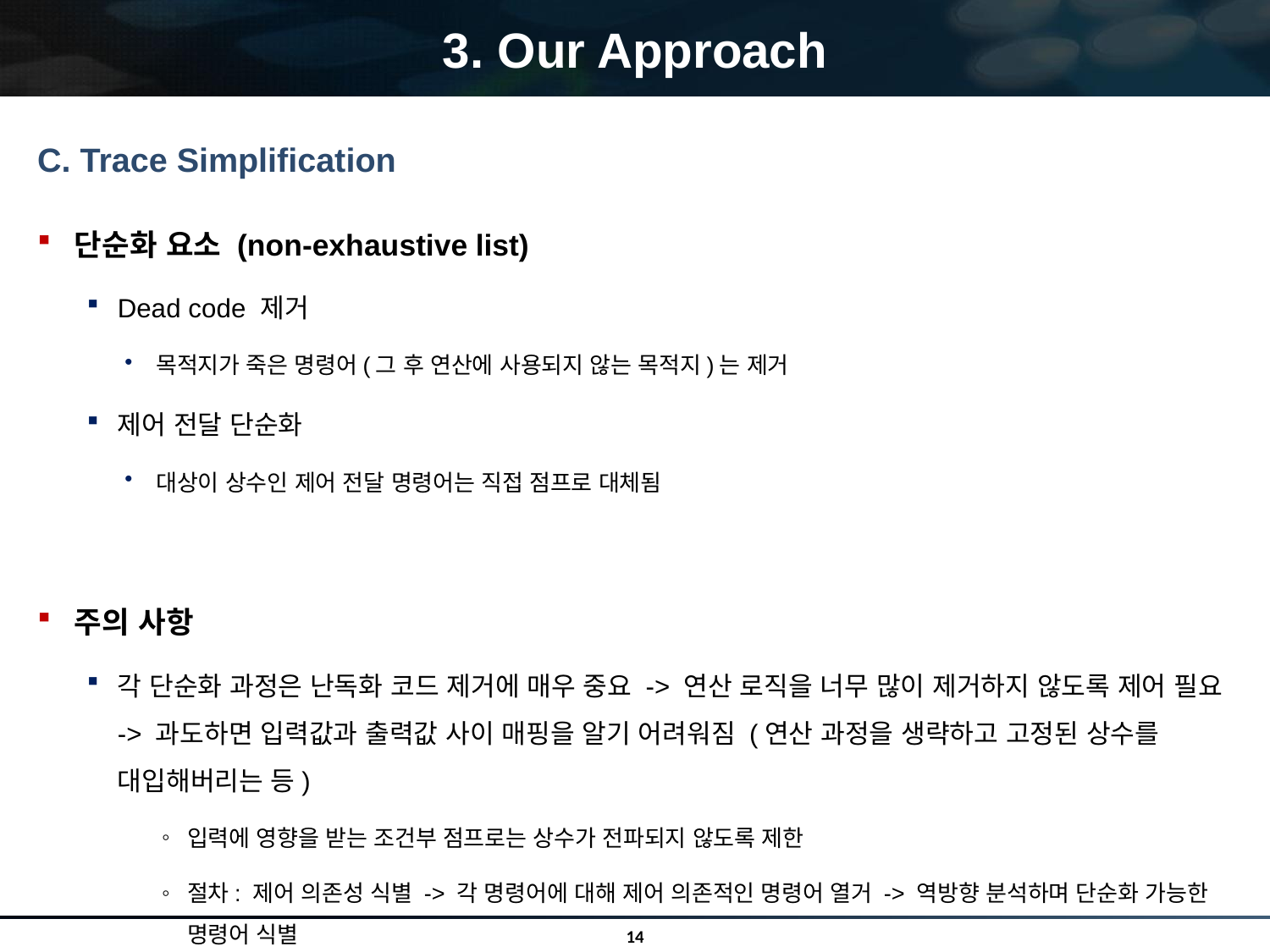

# 3. Our Approach
C. Trace Simplification
단순화 요소 (non-exhaustive list)
Dead code 제거
목적지가 죽은 명령어(그 후 연산에 사용되지 않는 목적지)는 제거
제어 전달 단순화
대상이 상수인 제어 전달 명령어는 직접 점프로 대체됨

주의 사항
각 단순화 과정은 난독화 코드 제거에 매우 중요 -> 연산 로직을 너무 많이 제거하지 않도록 제어 필요 -> 과도하면 입력값과 출력값 사이 매핑을 알기 어려워짐 (연산 과정을 생략하고 고정된 상수를 대입해버리는 등)
입력에 영향을 받는 조건부 점프로는 상수가 전파되지 않도록 제한
절차: 제어 의존성 식별 -> 각 명령어에 대해 제어 의존적인 명령어 열거 -> 역방향 분석하며 단순화 가능한 명령어 식별